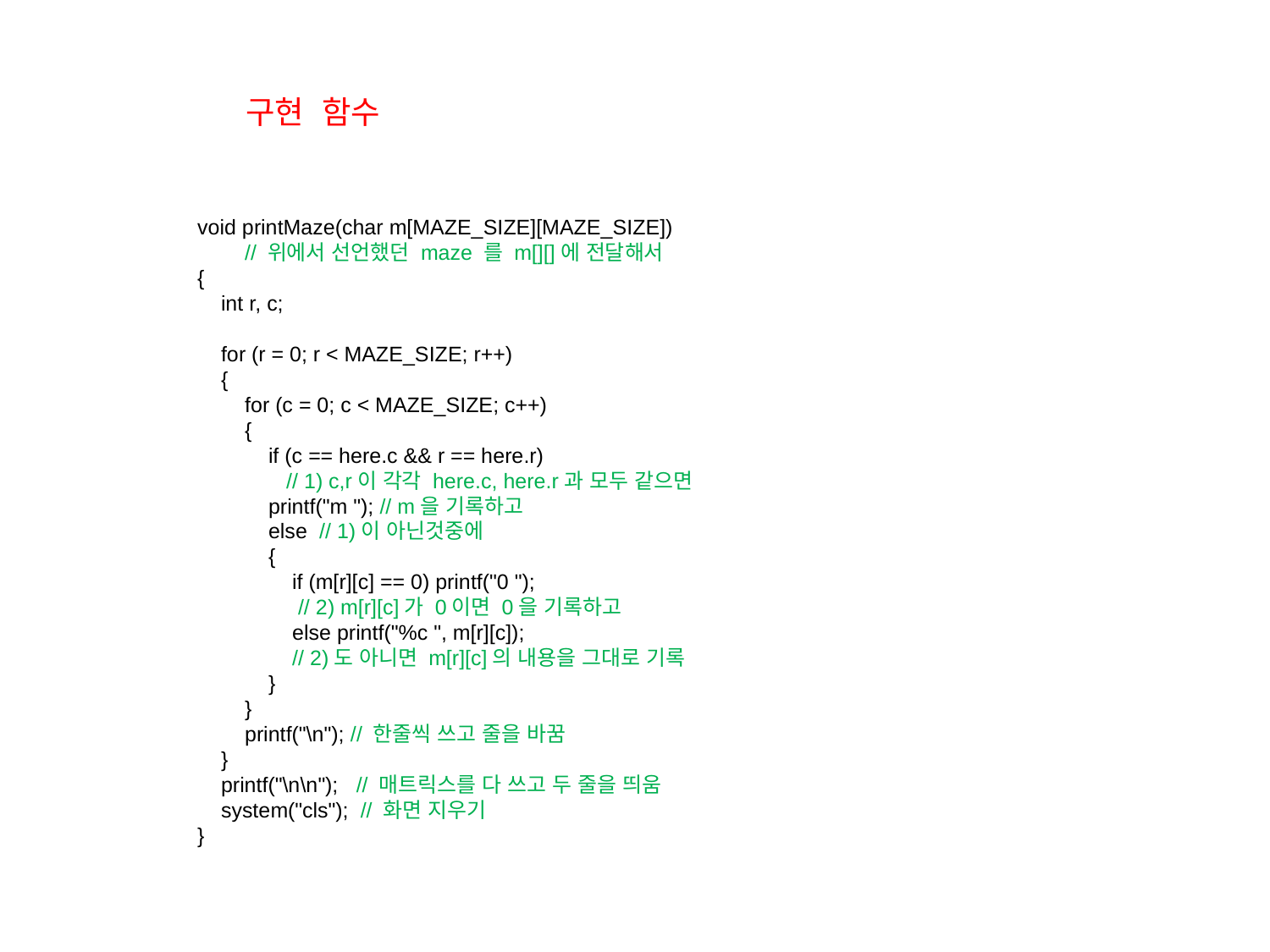

구현  함수
void printMaze(char m[MAZE_SIZE][MAZE_SIZE])
        // 위에서 선언했던 maze 를 m[][]에 전달해서
{
    int r, c;

    for (r = 0; r < MAZE_SIZE; r++)
    {
        for (c = 0; c < MAZE_SIZE; c++)
        {
            if (c == here.c && r == here.r)
               // 1) c,r이 각각 here.c, here.r과 모두 같으면
            printf("m "); // m을 기록하고
            else  // 1)이 아닌것중에
            {
                if (m[r][c] == 0) printf("0 ");
                 // 2) m[r][c]가 0이면 0을 기록하고
                else printf("%c ", m[r][c]);
                // 2)도 아니면 m[r][c]의 내용을 그대로 기록
            }
        }
        printf("\n"); // 한줄씩 쓰고 줄을 바꿈
    }
    printf("\n\n");   // 매트릭스를 다 쓰고 두 줄을 띄움
    system("cls");  // 화면 지우기
}